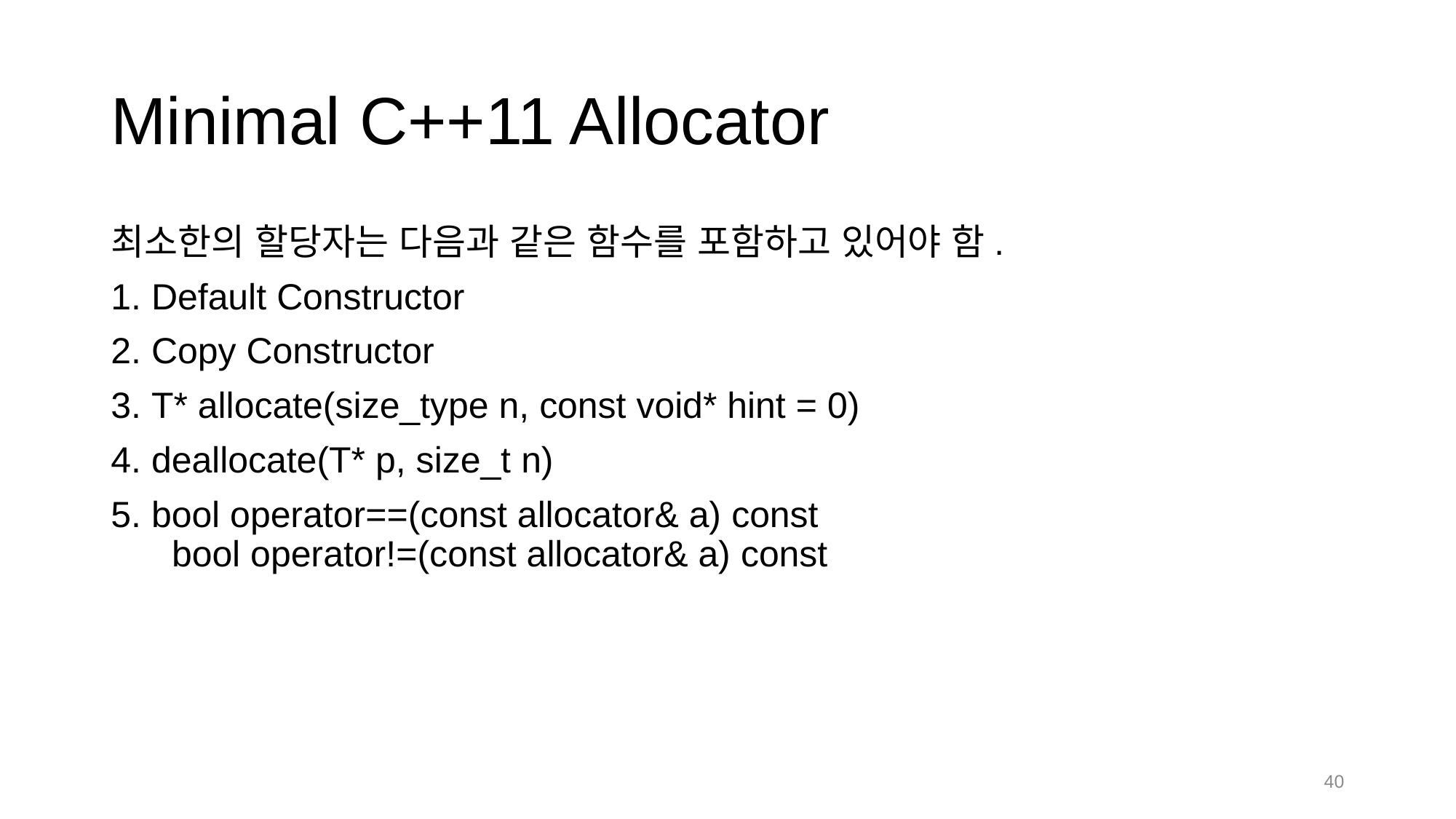

# Minimal C++11 Allocator
최소한의 할당자는 다음과 같은 함수를 포함하고 있어야 함.
1. Default Constructor
2. Copy Constructor
3. T* allocate(size_type n, const void* hint = 0)
4. deallocate(T* p, size_t n)
5. bool operator==(const allocator& a) const
      bool operator!=(const allocator& a) const
40